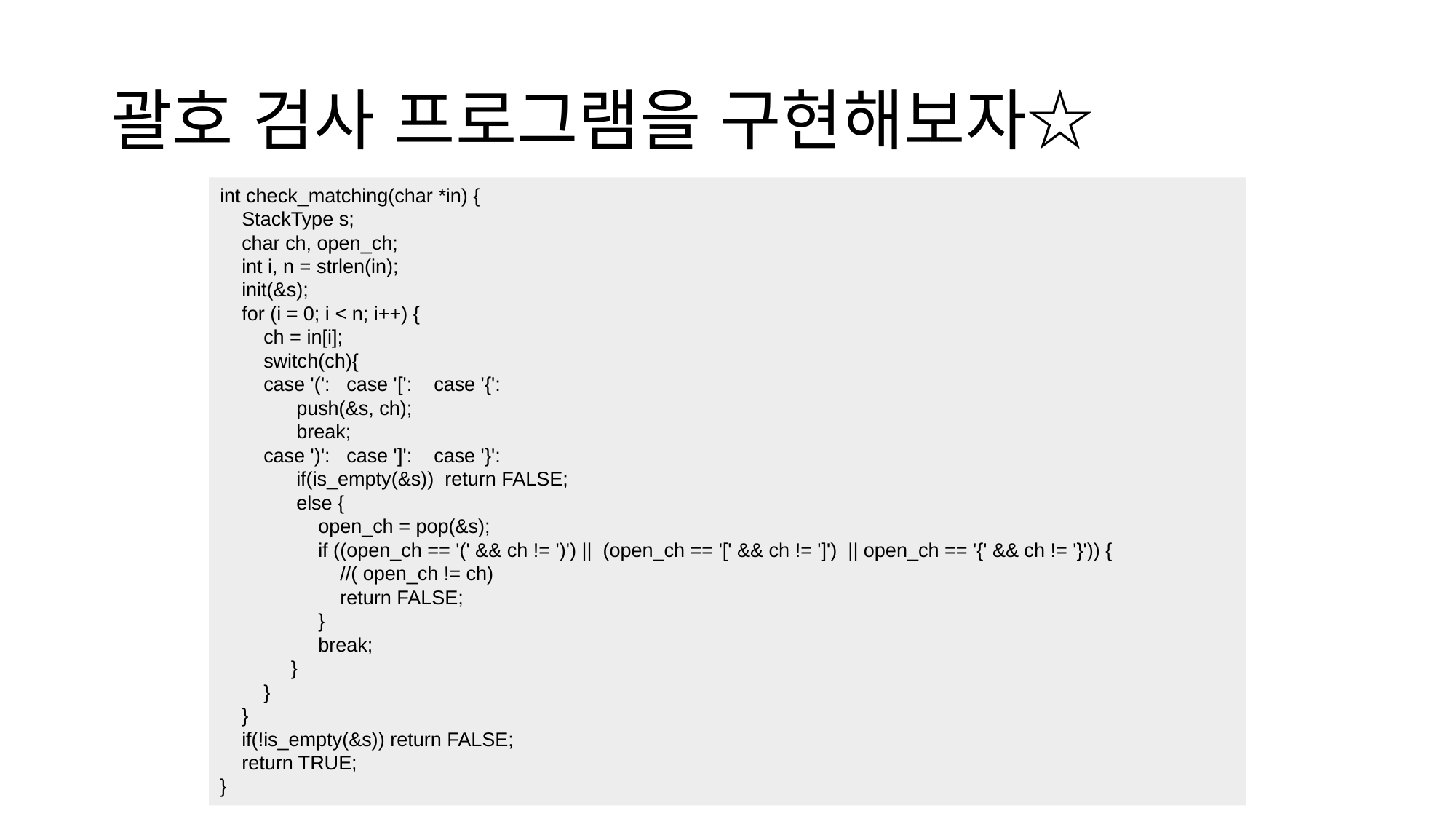

# 괄호 검사 프로그램을 구현해보자☆
int check_matching(char *in) {
    StackType s;
    char ch, open_ch;
    int i, n = strlen(in);
    init(&s);
    for (i = 0; i < n; i++) {
        ch = in[i];
        switch(ch){
        case '(':   case '[':    case '{':
              push(&s, ch);
              break;
        case ')':   case ']':    case '}':
              if(is_empty(&s))  return FALSE;
              else {
                  open_ch = pop(&s);
                  if ((open_ch == '(' && ch != ')') ||  (open_ch == '[' && ch != ']')  || open_ch == '{' && ch != '}')) {
                      //( open_ch != ch)
                      return FALSE;
                  }
                  break;
             }
        }
    }
    if(!is_empty(&s)) return FALSE;
    return TRUE;
}